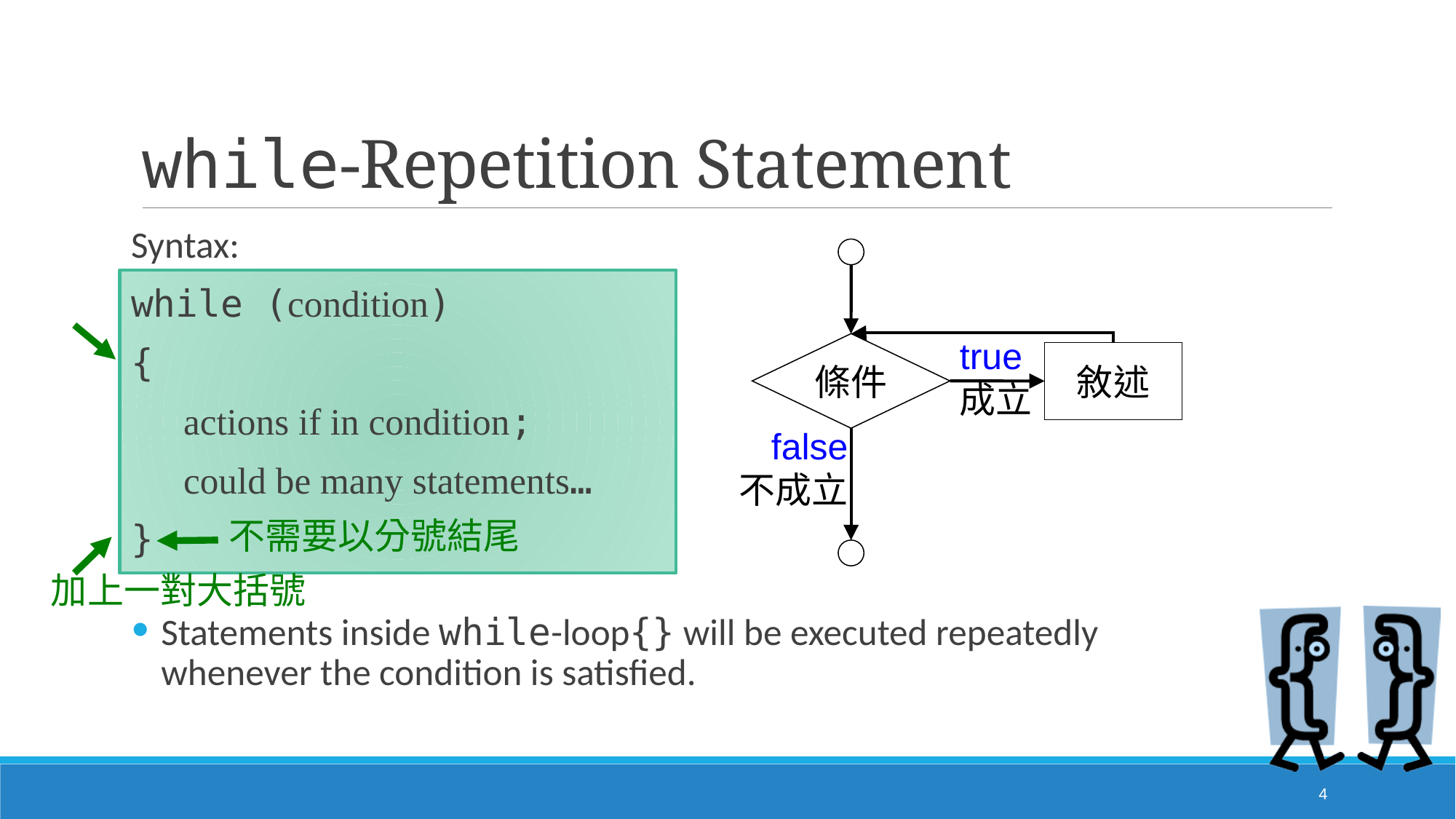

# while-Repetition Statement
Syntax:
while (condition)
{
	 actions if in condition;
	 could be many statements…
}

Statements inside while-loop{} will be executed repeatedly
whenever the condition is satisfied.

true
成立
條件
敘述
false
不成立
不需要以分號結尾

加上一對大括號
4